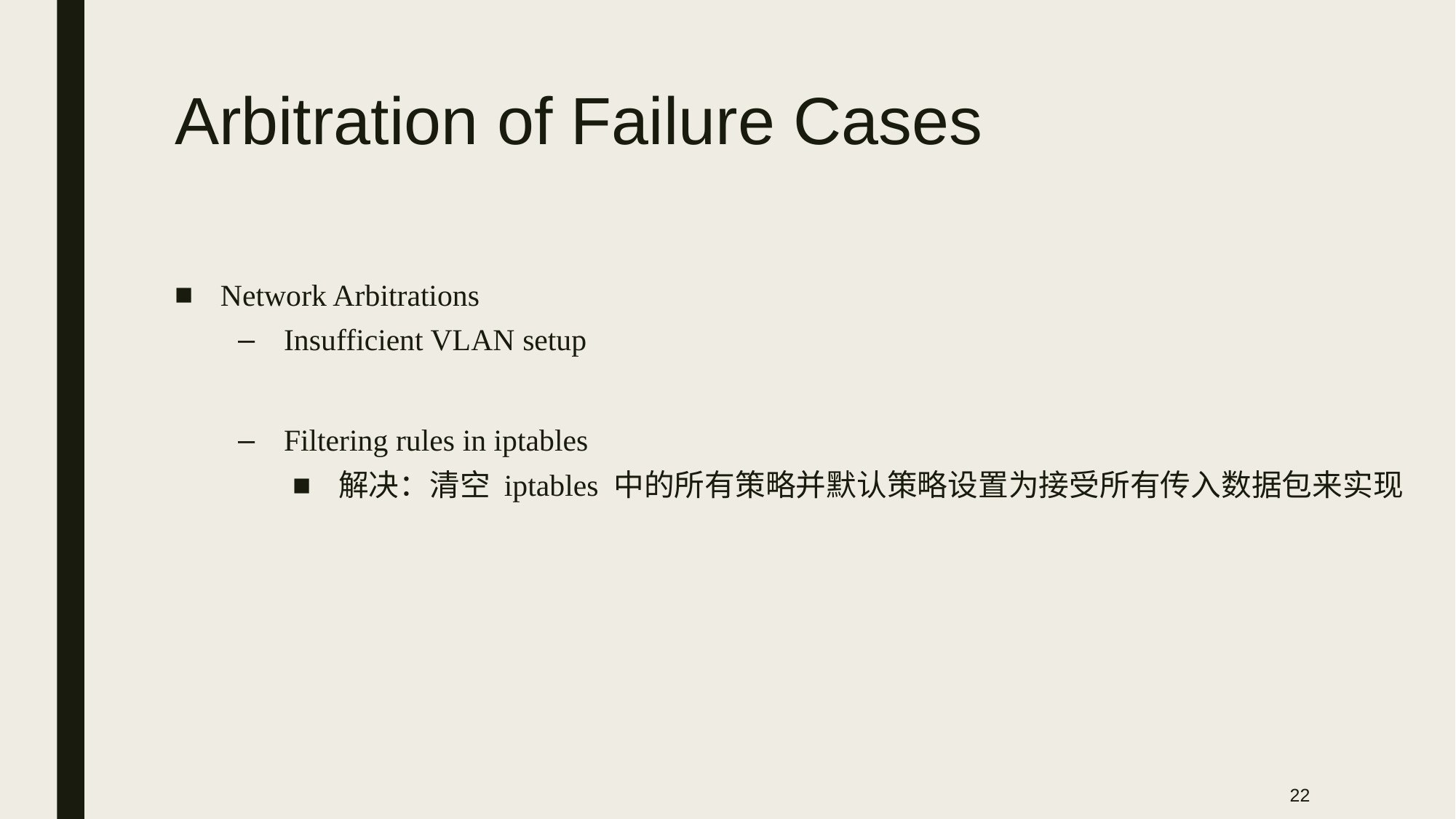

# Arbitration of Failure Cases
Network Arbitrations
Insufficient VLAN setup

Filtering rules in iptables
解决：清空 iptables 中的所有策略并默认策略设置为接受所有传入数据包来实现
22